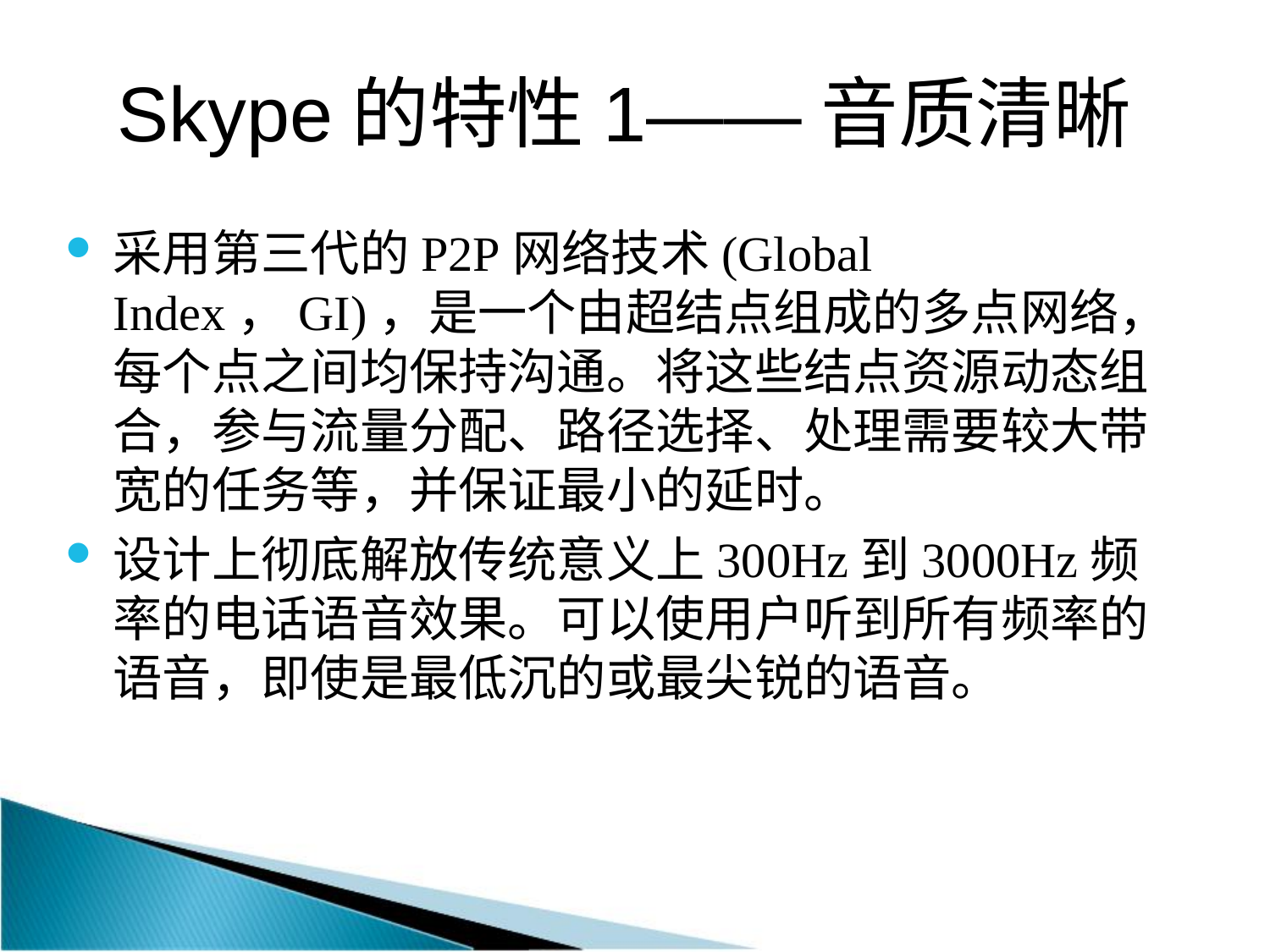

# Skype的特性1——音质清晰
采用第三代的P2P网络技术(Global Index，GI)，是一个由超结点组成的多点网络，每个点之间均保持沟通。将这些结点资源动态组合，参与流量分配、路径选择、处理需要较大带宽的任务等，并保证最小的延时。
设计上彻底解放传统意义上300Hz到3000Hz频率的电话语音效果。可以使用户听到所有频率的语音，即使是最低沉的或最尖锐的语音。